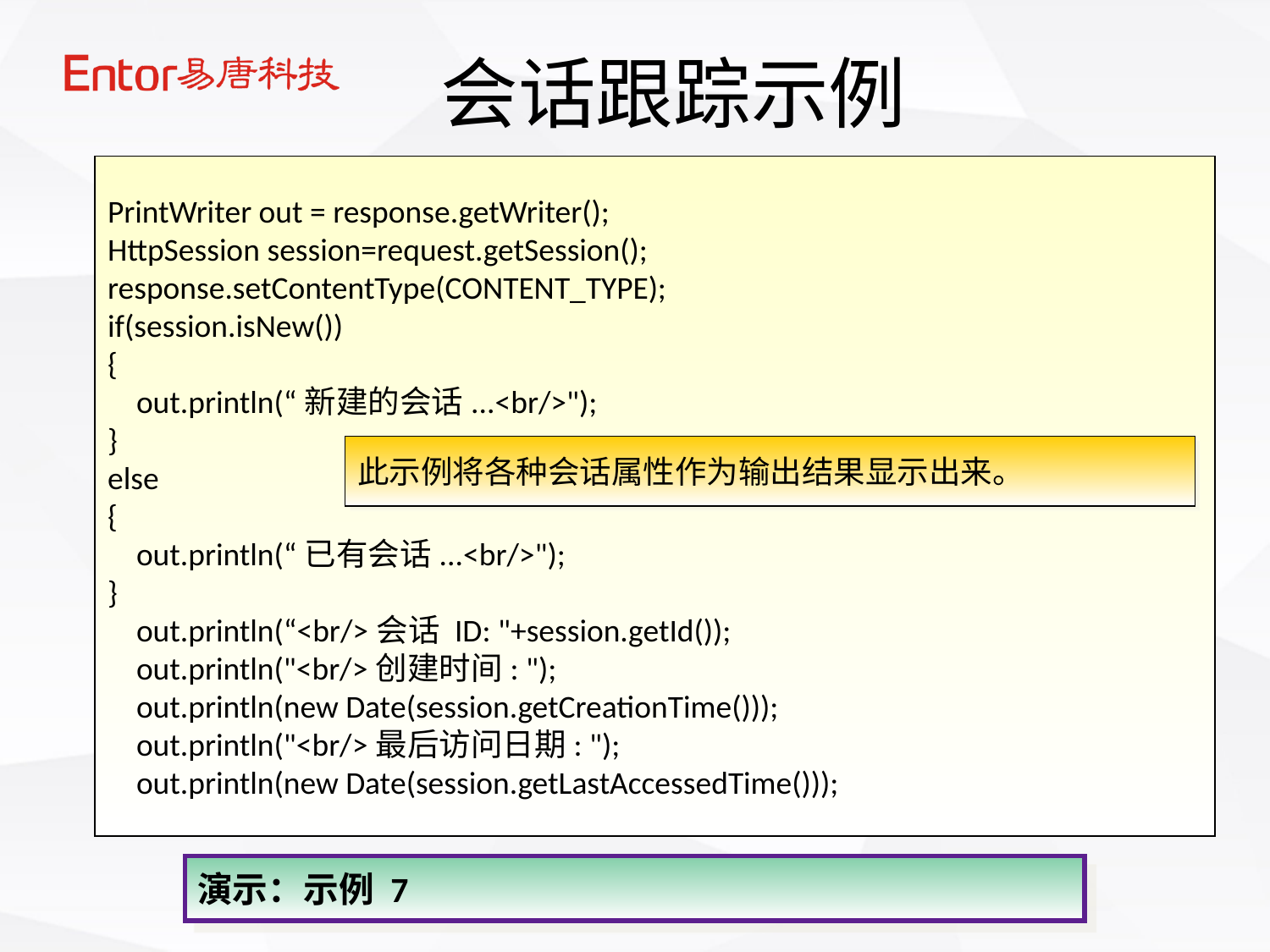

# 会话跟踪示例
PrintWriter out = response.getWriter();
HttpSession session=request.getSession();
response.setContentType(CONTENT_TYPE);
if(session.isNew())
{
    out.println(“新建的会话...<br/>");
}
else
{
    out.println(“已有会话...<br/>");
}
    out.println(“<br/>会话 ID: "+session.getId());
    out.println("<br/>创建时间: ");
    out.println(new Date(session.getCreationTime()));
    out.println("<br/>最后访问日期: ");
    out.println(new Date(session.getLastAccessedTime()));
 此示例演示会话跟踪的概念
此示例将各种会话属性作为输出结果显示出来。
演示：示例 7